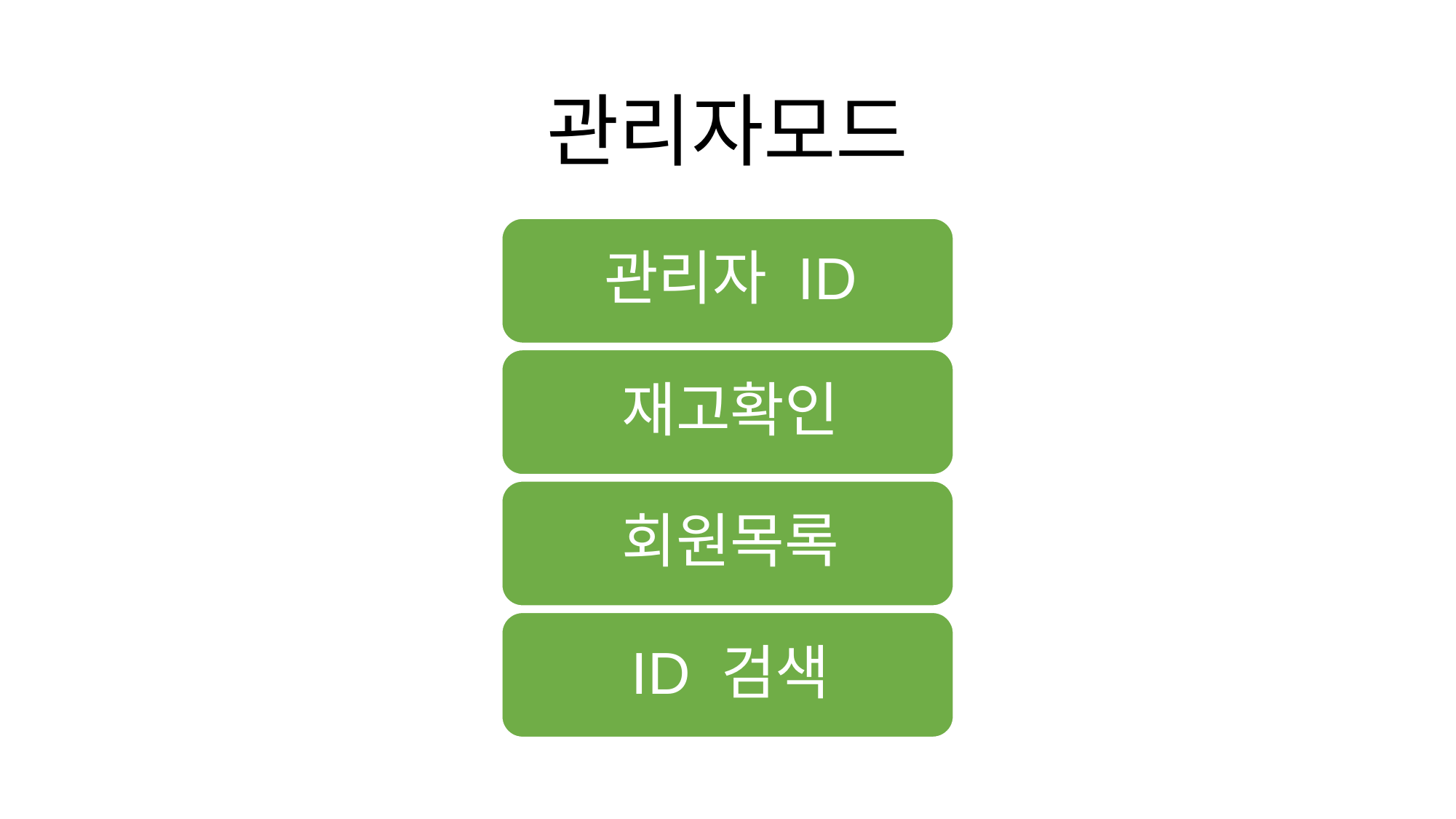

# 관리자모드
관리자 ID
재고확인
회원목록
ID 검색